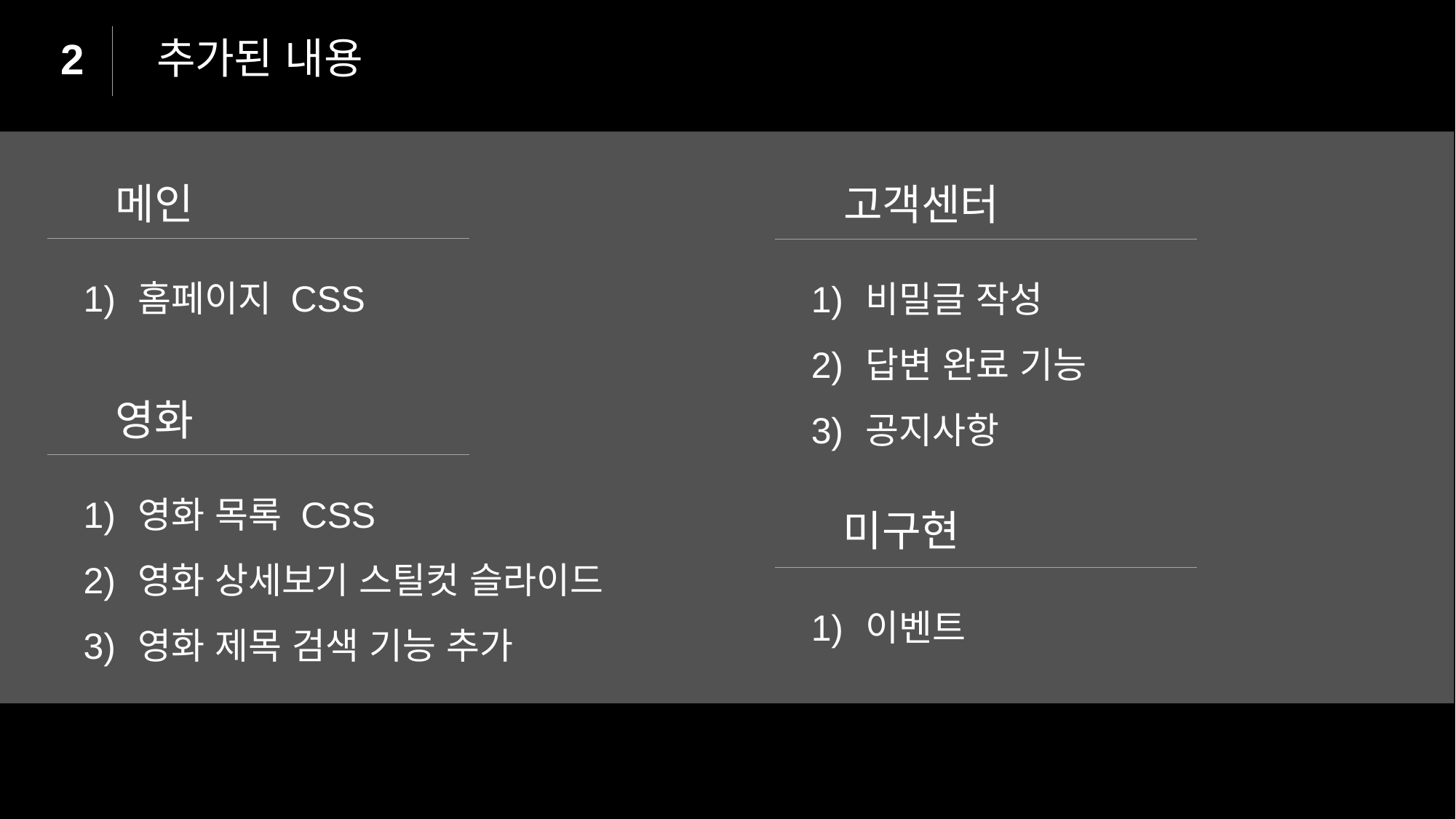

2
추가된 내용

메인
고객센터
홈페이지 CSS
비밀글 작성
답변 완료 기능
공지사항
영화
영화 목록 CSS
영화 상세보기 스틸컷 슬라이드
영화 제목 검색 기능 추가
미구현
이벤트